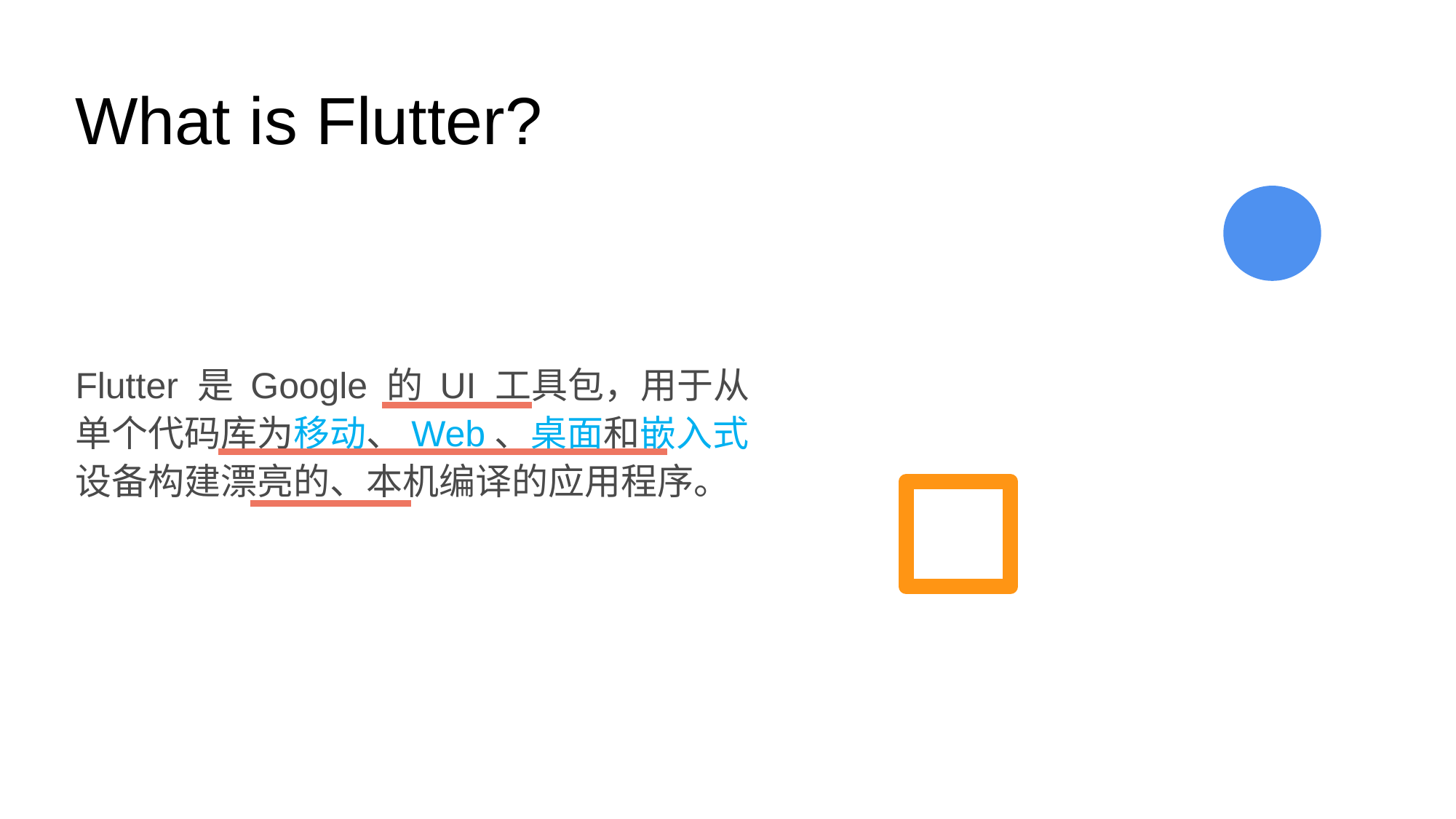

# What is Flutter?
Flutter 是 Google 的 UI 工具包，用于从单个代码库为移动、Web、桌面和嵌入式设备构建漂亮的、本机编译的应用程序。